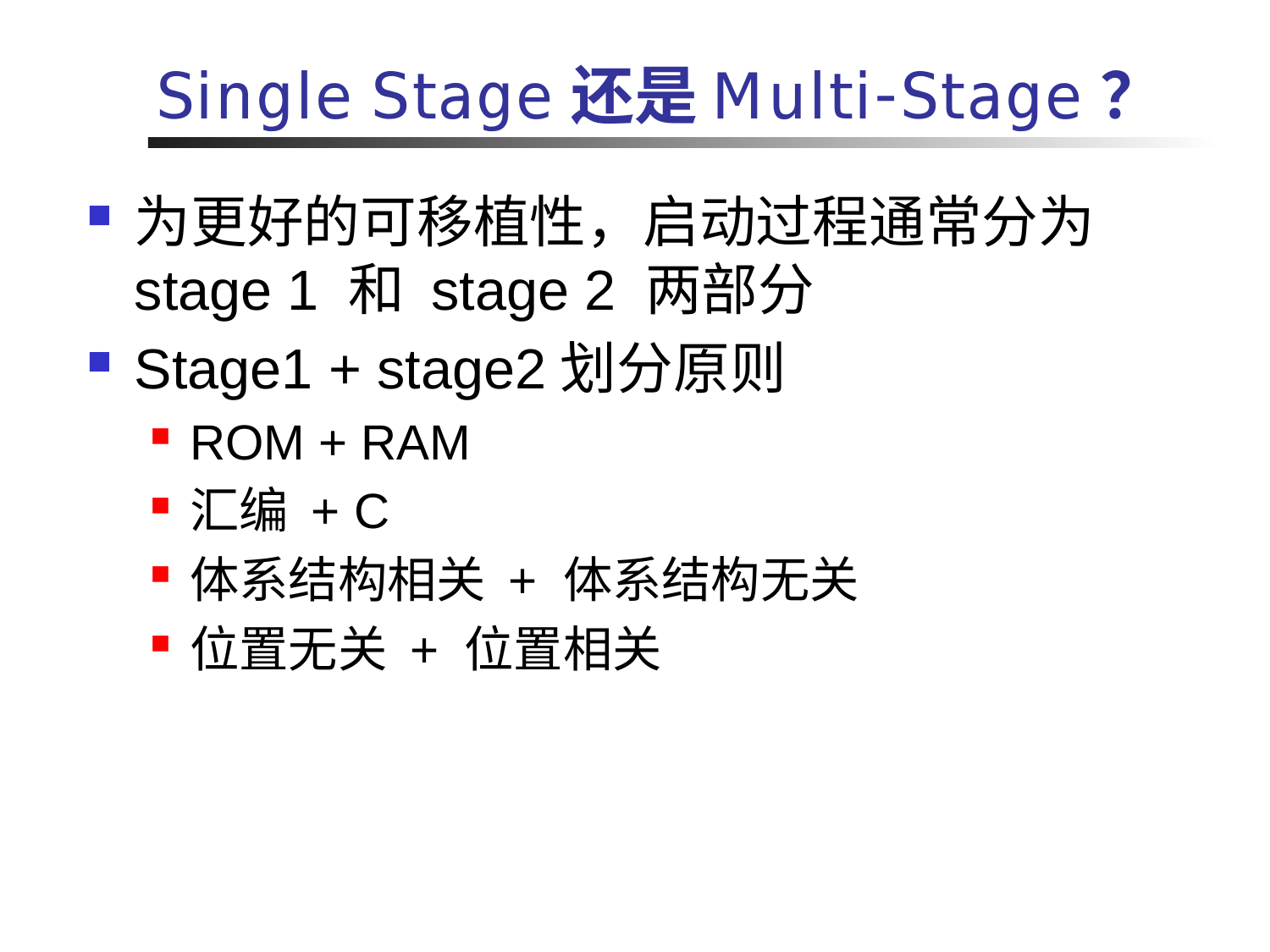

# Single Stage还是Multi-Stage？
为更好的可移植性，启动过程通常分为 stage 1 和 stage 2 两部分
Stage1 + stage2划分原则
ROM + RAM
汇编 + C
体系结构相关 + 体系结构无关
位置无关 + 位置相关